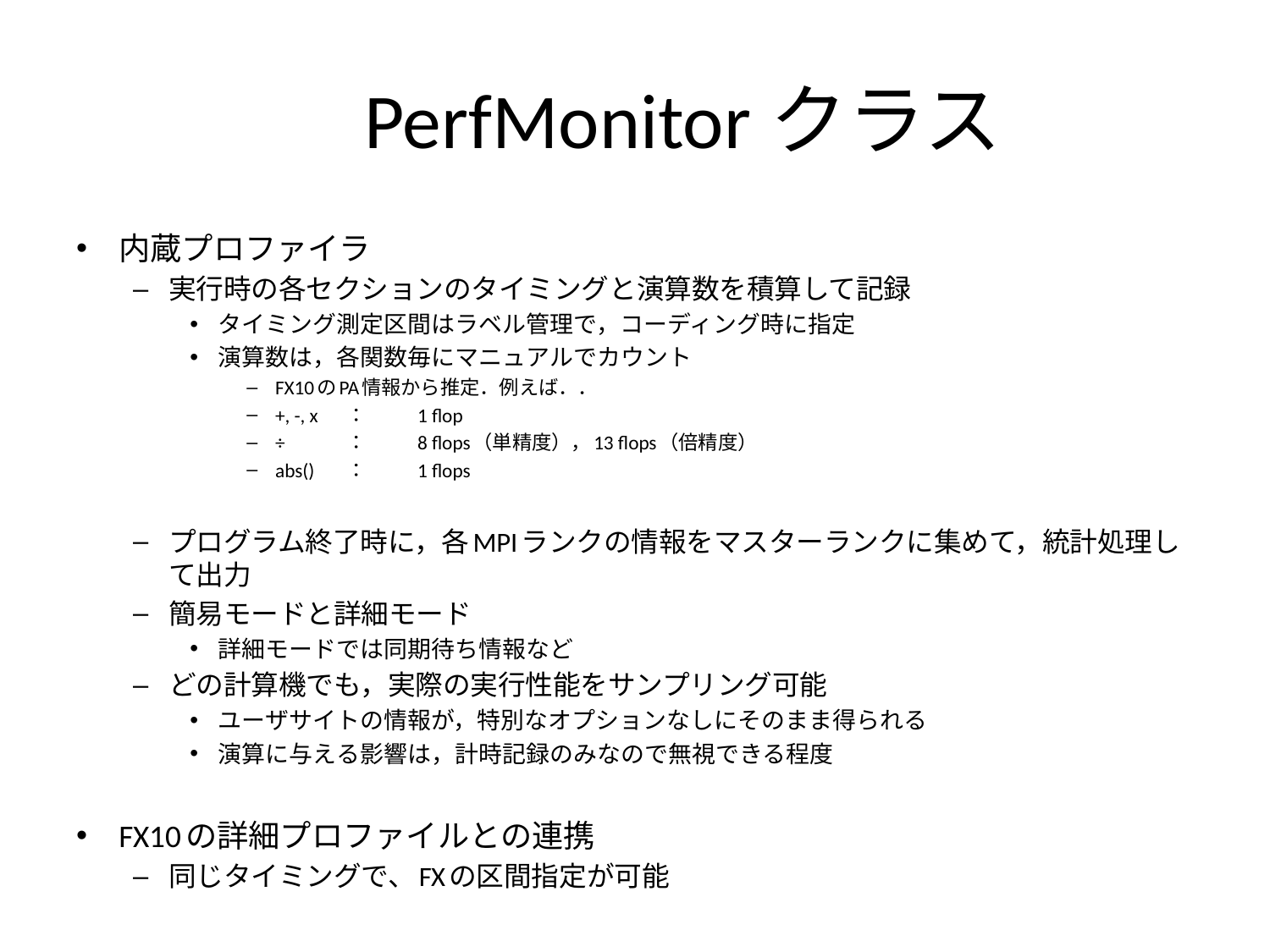

# PerfMonitorクラス
内蔵プロファイラ
実行時の各セクションのタイミングと演算数を積算して記録
タイミング測定区間はラベル管理で，コーディング時に指定
演算数は，各関数毎にマニュアルでカウント
FX10のPA情報から推定．例えば．．
+, -, x　	：	1 flop
÷		：	8 flops（単精度），13 flops（倍精度）
abs()	：	1 flops

プログラム終了時に，各MPIランクの情報をマスターランクに集めて，統計処理して出力
簡易モードと詳細モード
詳細モードでは同期待ち情報など
どの計算機でも，実際の実行性能をサンプリング可能
ユーザサイトの情報が，特別なオプションなしにそのまま得られる
演算に与える影響は，計時記録のみなので無視できる程度

FX10の詳細プロファイルとの連携
同じタイミングで、FXの区間指定が可能